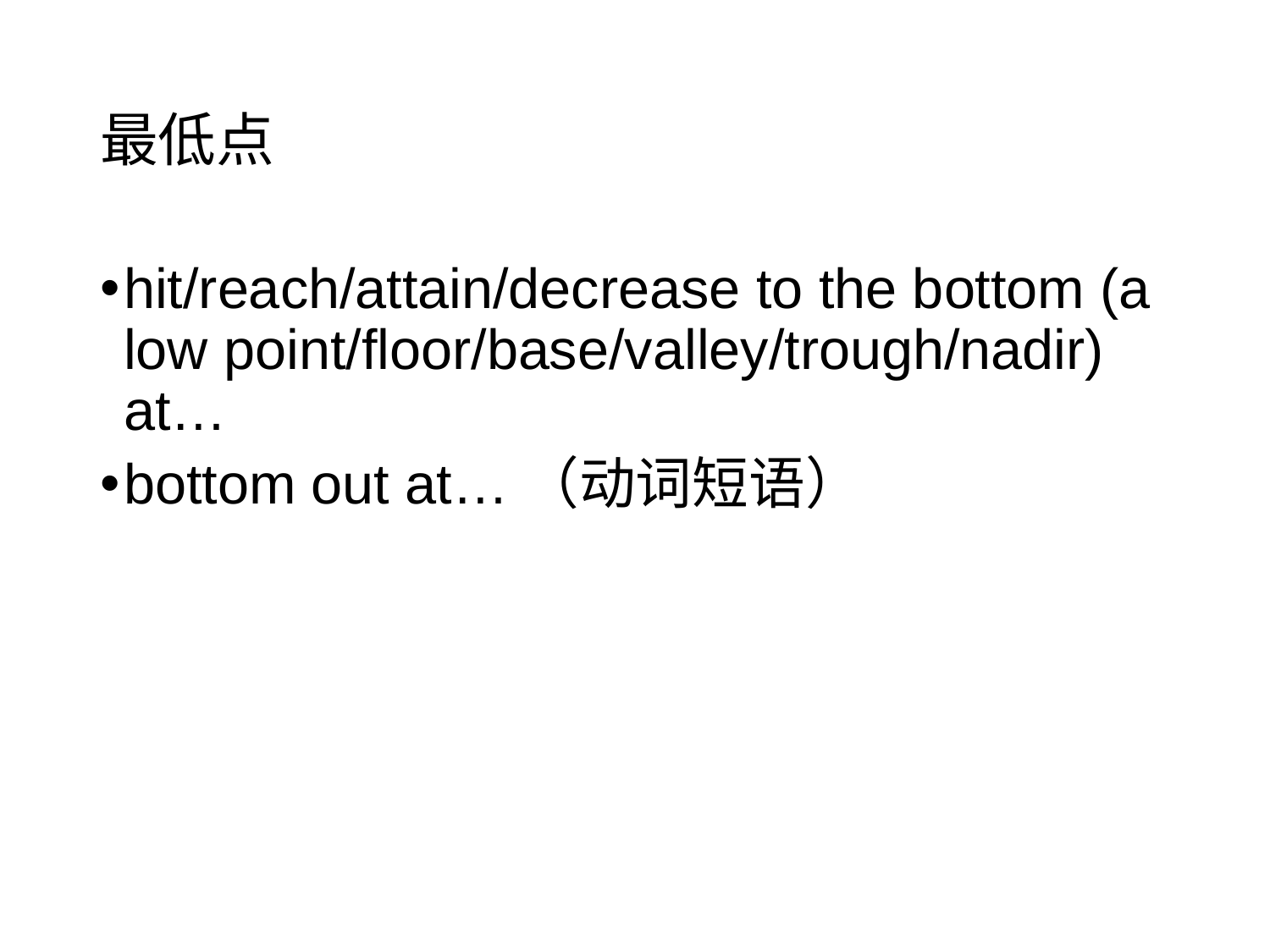

# 最低点
hit/reach/attain/decrease to the bottom (a low point/floor/base/valley/trough/nadir) at…
bottom out at…（动词短语）